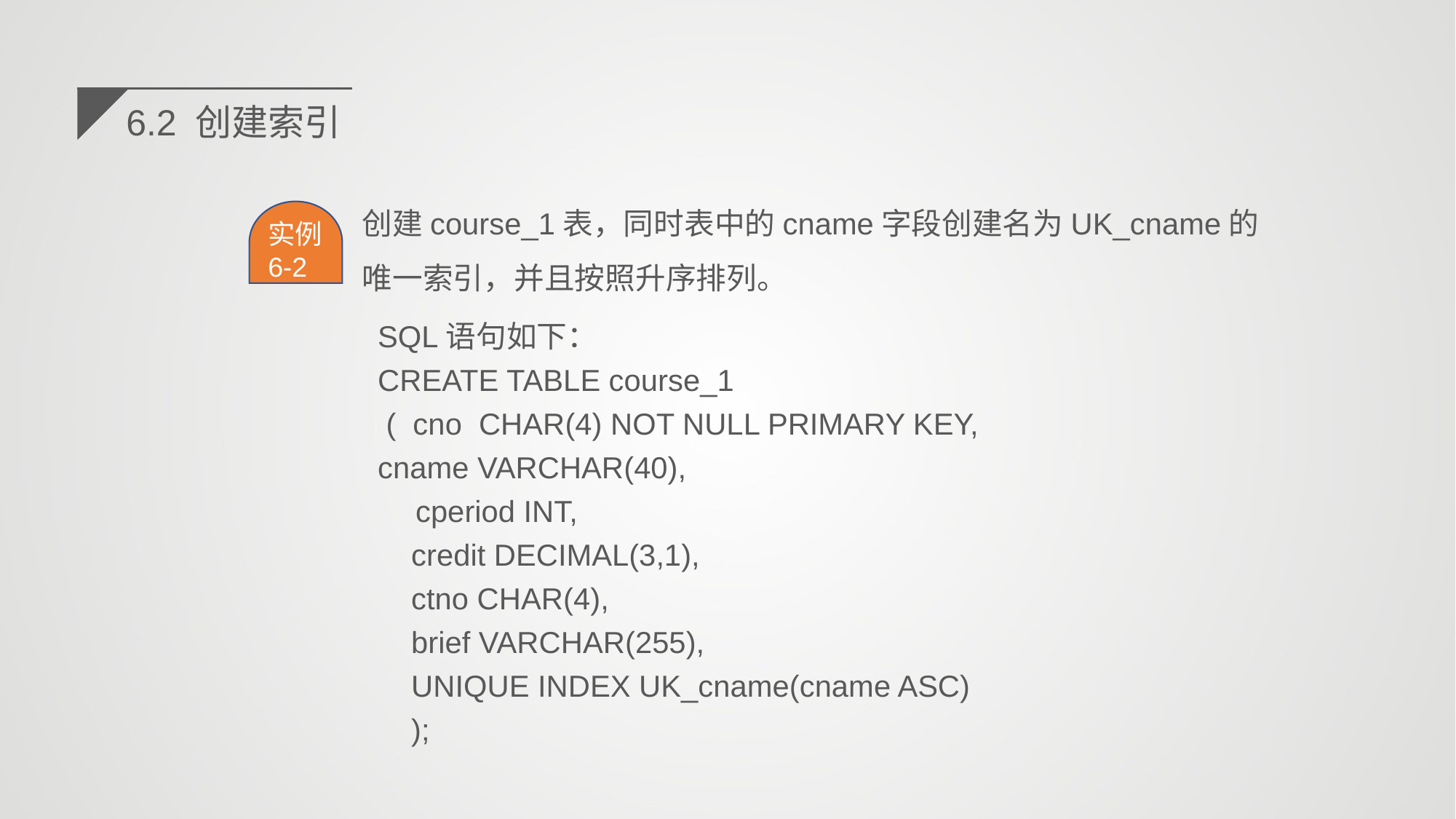

6.2 创建索引

创建course_1表，同时表中的cname字段创建名为UK_cname的
唯一索引，并且按照升序排列。

实例
6-2
SQL语句如下：
CREATE TABLE course_1
 (  cno  CHAR(4) NOT NULL PRIMARY KEY,
cname VARCHAR(40),
　cperiod INT,
    credit DECIMAL(3,1),
    ctno CHAR(4),
    brief VARCHAR(255),
    UNIQUE INDEX UK_cname(cname ASC)
    );